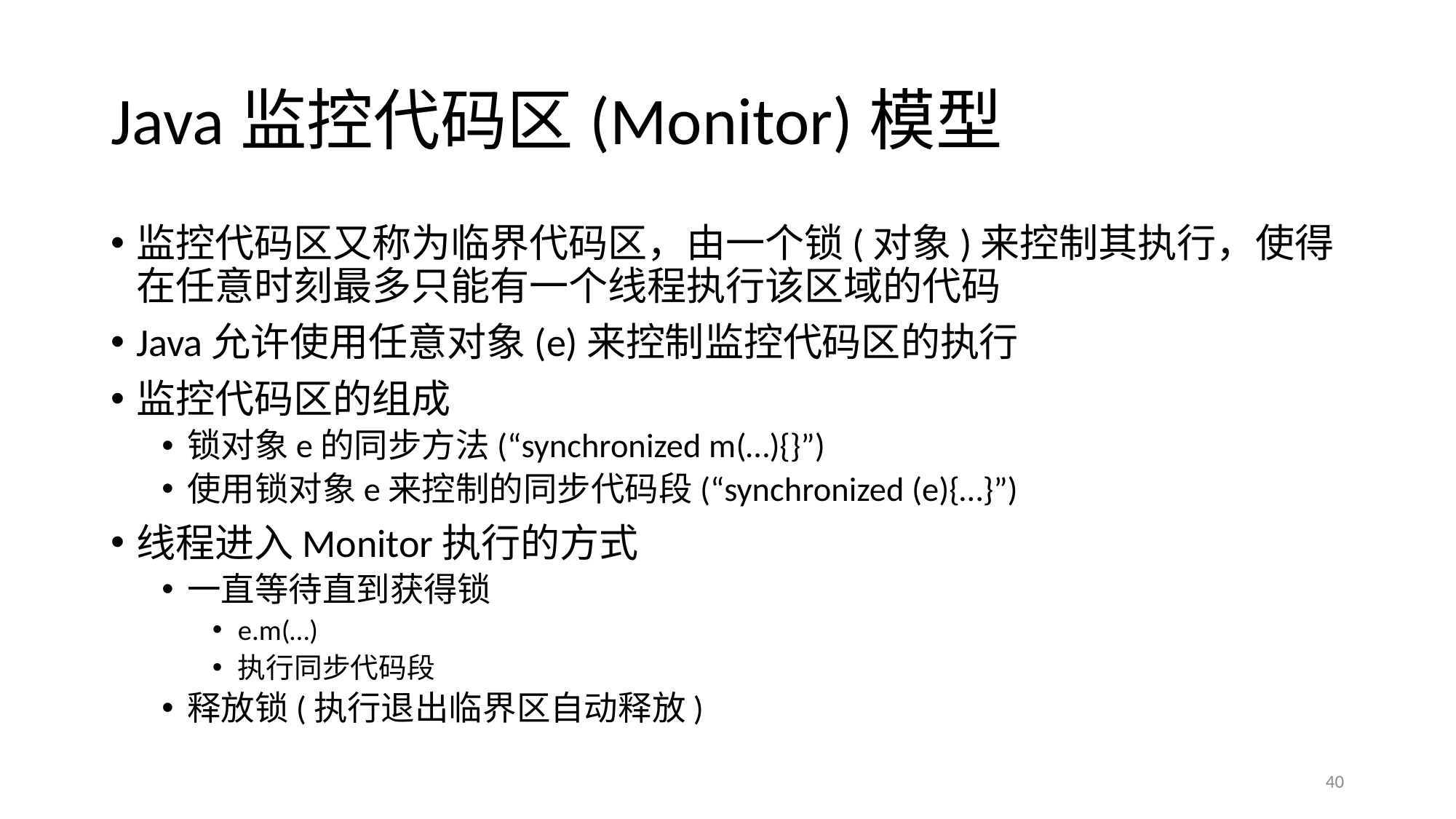

# Java监控代码区(Monitor)模型
监控代码区又称为临界代码区，由一个锁(对象)来控制其执行，使得在任意时刻最多只能有一个线程执行该区域的代码
Java允许使用任意对象(e)来控制监控代码区的执行
监控代码区的组成
锁对象e的同步方法(“synchronized m(…){}”)
使用锁对象e来控制的同步代码段(“synchronized (e){…}”)
线程进入Monitor执行的方式
一直等待直到获得锁
e.m(…)
执行同步代码段
释放锁(执行退出临界区自动释放)
40